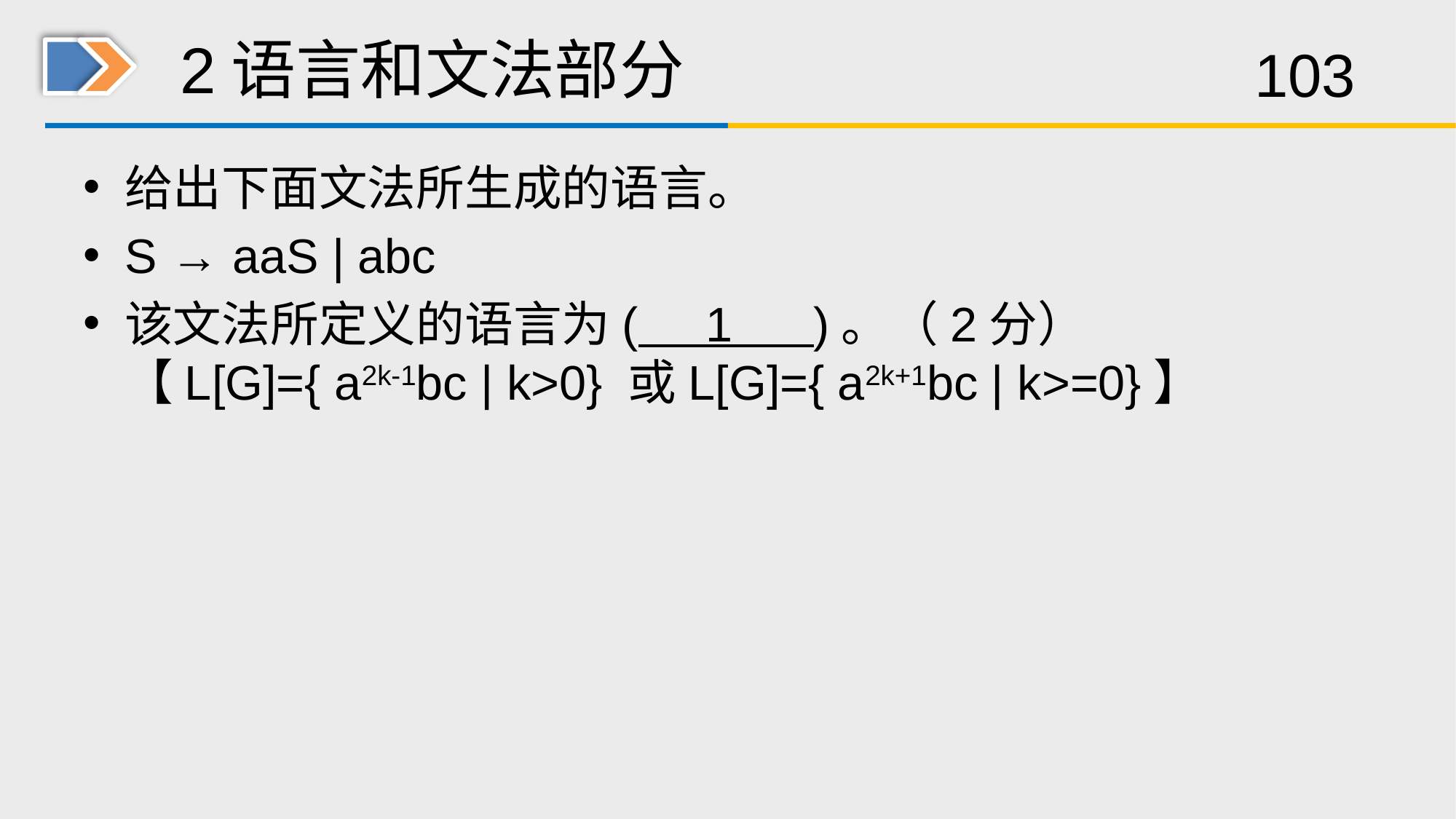

# 2语言和文法部分
103
给出下面文法所生成的语言。
S → aaS | abc
该文法所定义的语言为(     1      )。（2分）【L[G]={ a2k-1bc | k>0} 或L[G]={ a2k+1bc | k>=0}】